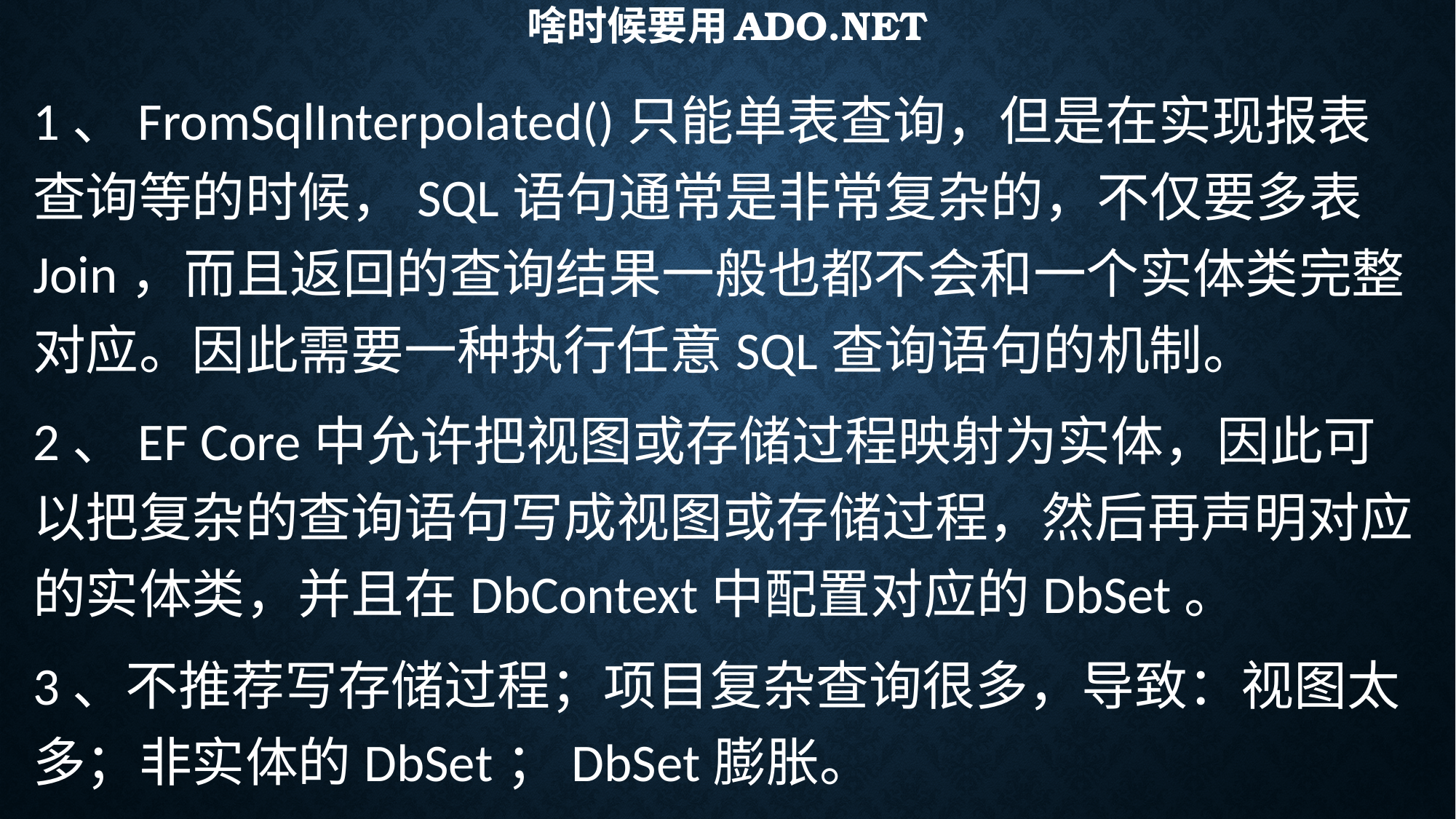

# 啥时候要用ADO.NET
1、FromSqlInterpolated()只能单表查询，但是在实现报表查询等的时候，SQL语句通常是非常复杂的，不仅要多表Join，而且返回的查询结果一般也都不会和一个实体类完整对应。因此需要一种执行任意SQL查询语句的机制。
2、EF Core中允许把视图或存储过程映射为实体，因此可以把复杂的查询语句写成视图或存储过程，然后再声明对应的实体类，并且在DbContext中配置对应的DbSet。
3、不推荐写存储过程；项目复杂查询很多，导致：视图太多；非实体的DbSet；DbSet膨胀。